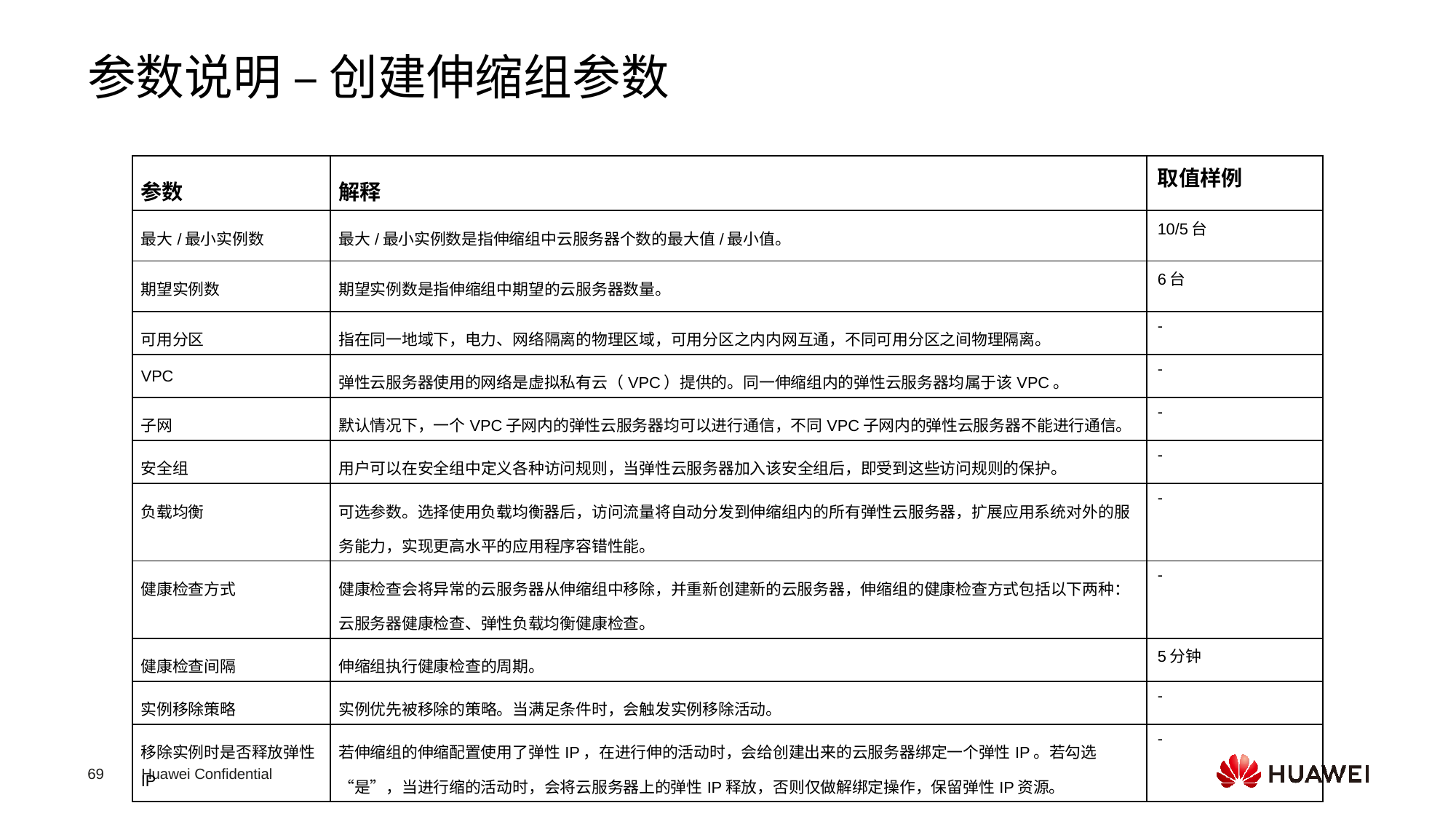

# 参数说明 – 创建伸缩组参数
| 参数 | 解释 | 取值样例 |
| --- | --- | --- |
| 最大/最小实例数 | 最大/最小实例数是指伸缩组中云服务器个数的最大值/最小值。 | 10/5台 |
| 期望实例数 | 期望实例数是指伸缩组中期望的云服务器数量。 | 6台 |
| 可用分区 | 指在同一地域下，电力、网络隔离的物理区域，可用分区之内内网互通，不同可用分区之间物理隔离。 | - |
| VPC | 弹性云服务器使用的网络是虚拟私有云（VPC）提供的。同一伸缩组内的弹性云服务器均属于该VPC。 | - |
| 子网 | 默认情况下，一个VPC子网内的弹性云服务器均可以进行通信，不同VPC子网内的弹性云服务器不能进行通信。 | - |
| 安全组 | 用户可以在安全组中定义各种访问规则，当弹性云服务器加入该安全组后，即受到这些访问规则的保护。 | - |
| 负载均衡 | 可选参数。选择使用负载均衡器后，访问流量将自动分发到伸缩组内的所有弹性云服务器，扩展应用系统对外的服务能力，实现更高水平的应用程序容错性能。 | - |
| 健康检查方式 | 健康检查会将异常的云服务器从伸缩组中移除，并重新创建新的云服务器，伸缩组的健康检查方式包括以下两种：云服务器健康检查、弹性负载均衡健康检查。 | - |
| 健康检查间隔 | 伸缩组执行健康检查的周期。 | 5分钟 |
| 实例移除策略 | 实例优先被移除的策略。当满足条件时，会触发实例移除活动。 | - |
| 移除实例时是否释放弹性IP | 若伸缩组的伸缩配置使用了弹性IP，在进行伸的活动时，会给创建出来的云服务器绑定一个弹性IP。若勾选“是”，当进行缩的活动时，会将云服务器上的弹性IP释放，否则仅做解绑定操作，保留弹性IP资源。 | - |